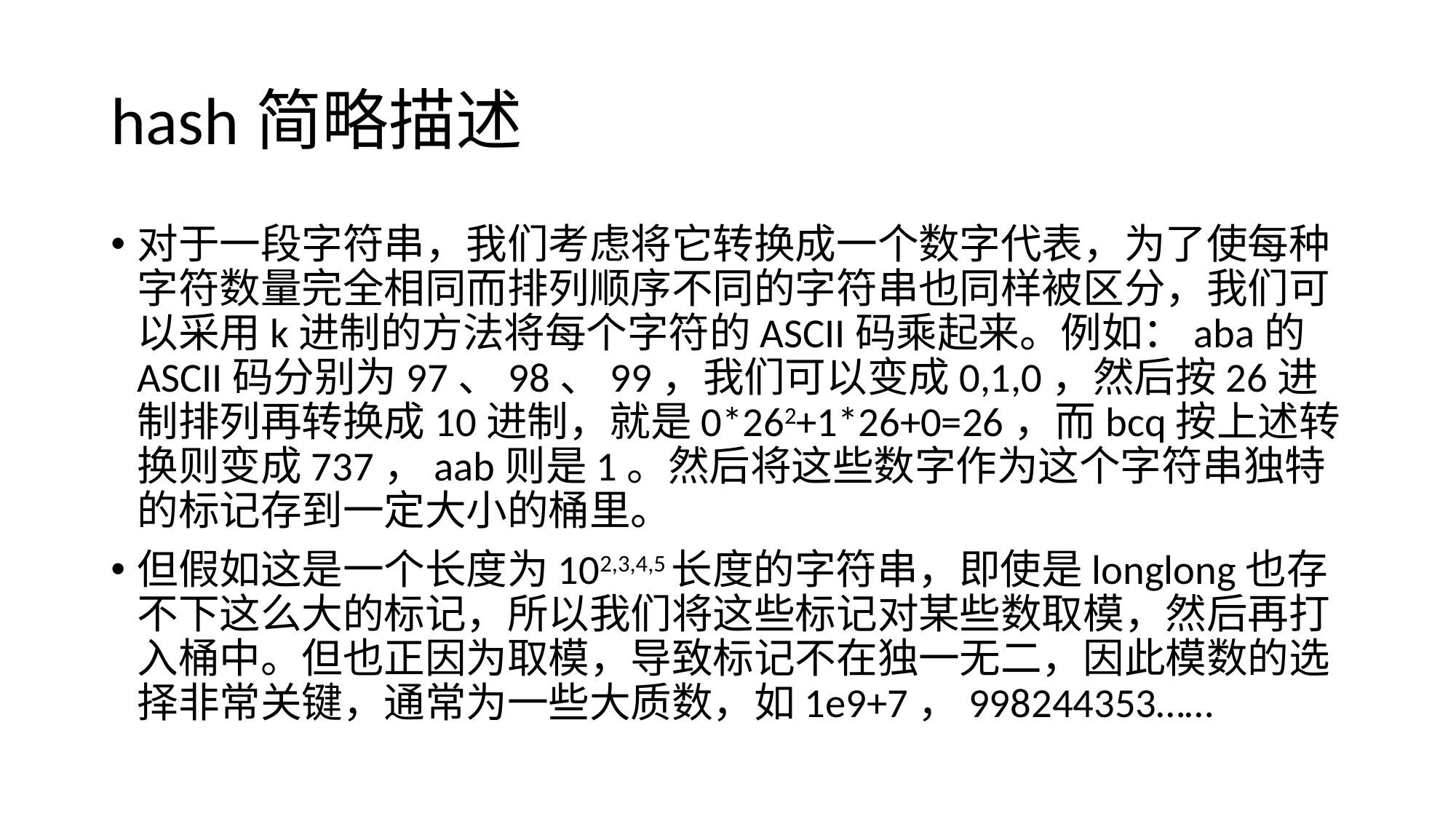

# hash简略描述
对于一段字符串，我们考虑将它转换成一个数字代表，为了使每种字符数量完全相同而排列顺序不同的字符串也同样被区分，我们可以采用k进制的方法将每个字符的ASCII码乘起来。例如：aba的ASCII码分别为97、98、99，我们可以变成0,1,0，然后按26进制排列再转换成10进制，就是0*262+1*26+0=26，而bcq按上述转换则变成737，aab则是1。然后将这些数字作为这个字符串独特的标记存到一定大小的桶里。
但假如这是一个长度为102,3,4,5长度的字符串，即使是longlong也存不下这么大的标记，所以我们将这些标记对某些数取模，然后再打入桶中。但也正因为取模，导致标记不在独一无二，因此模数的选择非常关键，通常为一些大质数，如1e9+7，998244353……